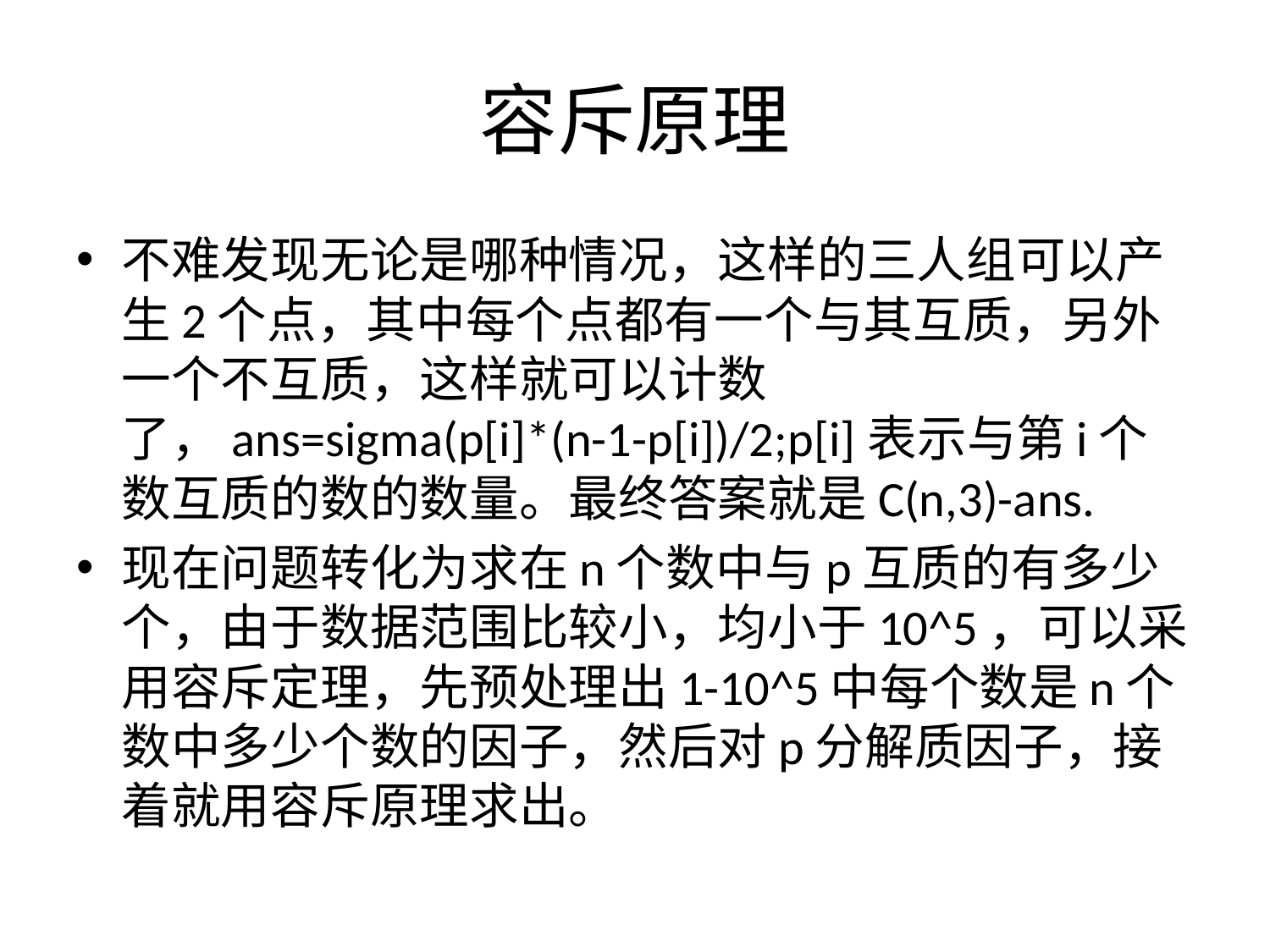

# 容斥原理
不难发现无论是哪种情况，这样的三人组可以产生2个点，其中每个点都有一个与其互质，另外一个不互质，这样就可以计数了，ans=sigma(p[i]*(n-1-p[i])/2;p[i]表示与第i个数互质的数的数量。最终答案就是C(n,3)-ans.
现在问题转化为求在n个数中与p互质的有多少个，由于数据范围比较小，均小于10^5，可以采用容斥定理，先预处理出1-10^5中每个数是n个数中多少个数的因子，然后对p分解质因子，接着就用容斥原理求出。